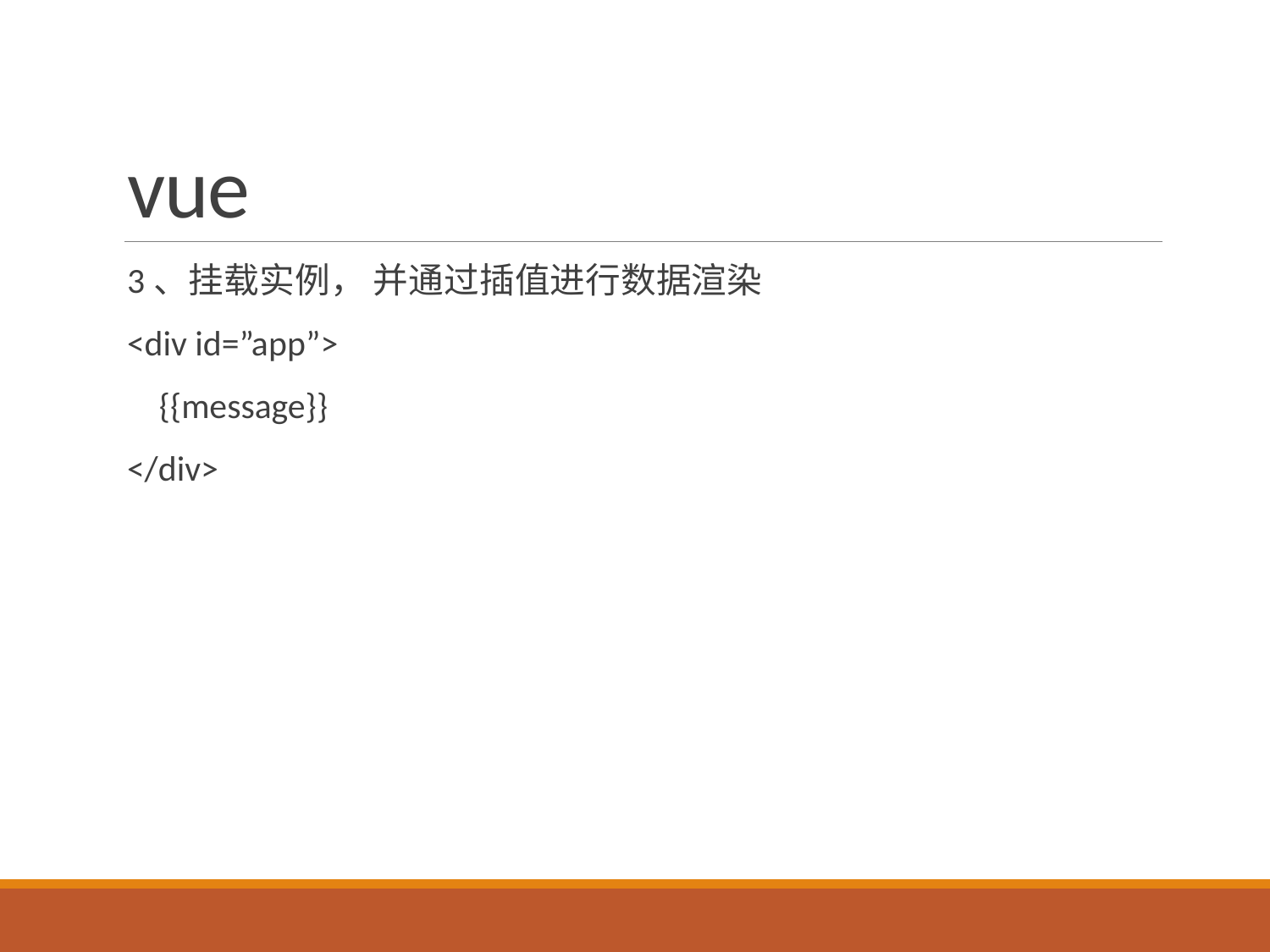

# vue
3、挂载实例， 并通过插值进行数据渲染
<div id=”app”>
    {{message}}
</div>